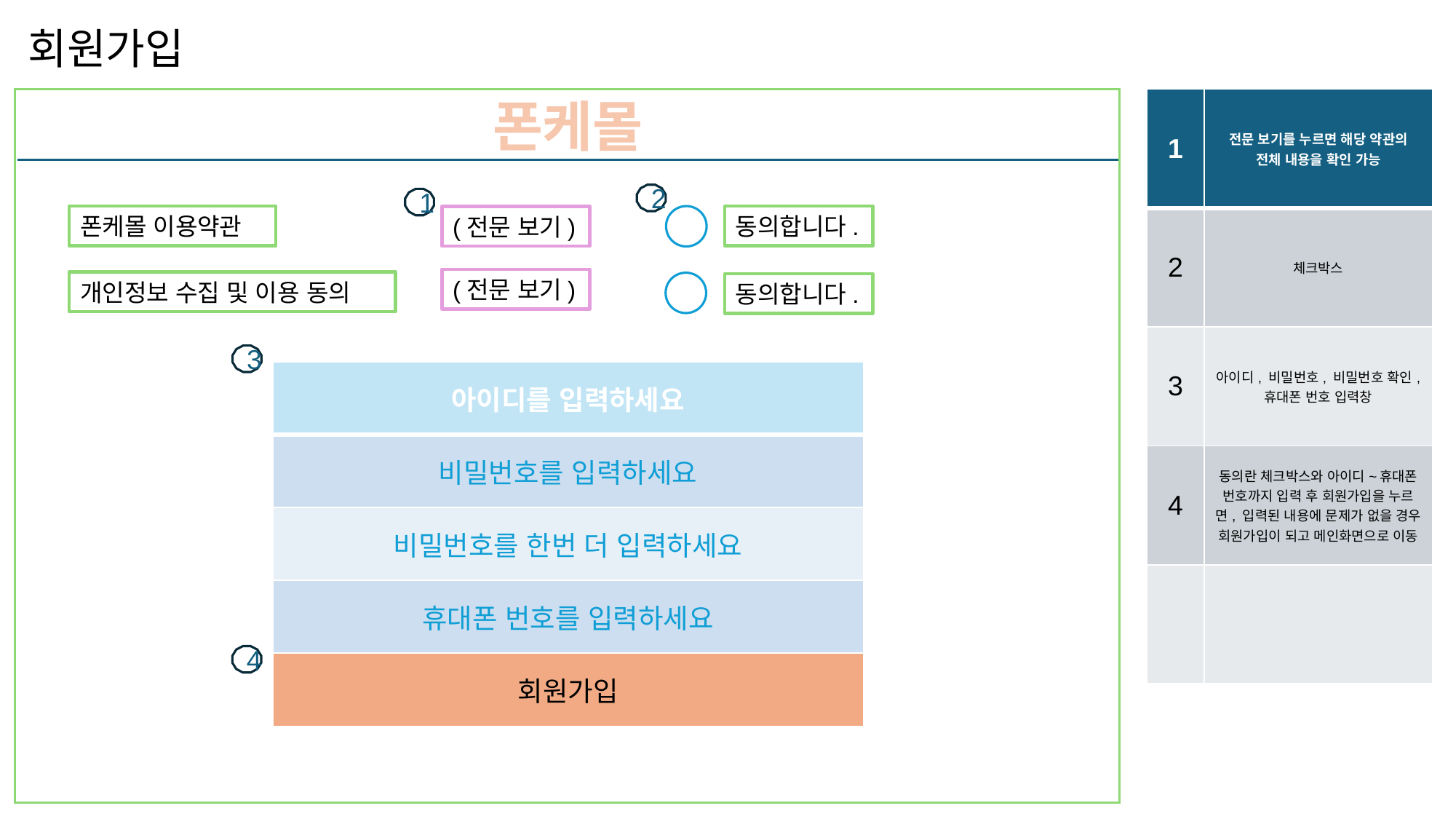

회원가입
폰케몰

| 1 | 전문 보기를 누르면 해당 약관의 전체 내용을 확인 가능 |
| --- | --- |
| 2 | 체크박스 |
| 3 | 아이디, 비밀번호, 비밀번호 확인, 휴대폰 번호 입력창 |
| 4 | 동의란 체크박스와 아이디~휴대폰 번호까지 입력 후 회원가입을 누르면, 입력된 내용에 문제가 없을 경우 회원가입이 되고 메인화면으로 이동 |
|  |  |
2
1
폰케몰 이용약관

동의합니다.
(전문 보기)
(전문 보기)
개인정보 수집 및 이용 동의

동의합니다.
3
| 아이디를 입력하세요 |
| --- |
| 비밀번호를 입력하세요 |
| 비밀번호를 한번 더 입력하세요 |
| 휴대폰 번호를 입력하세요 |
| 회원가입 |
4